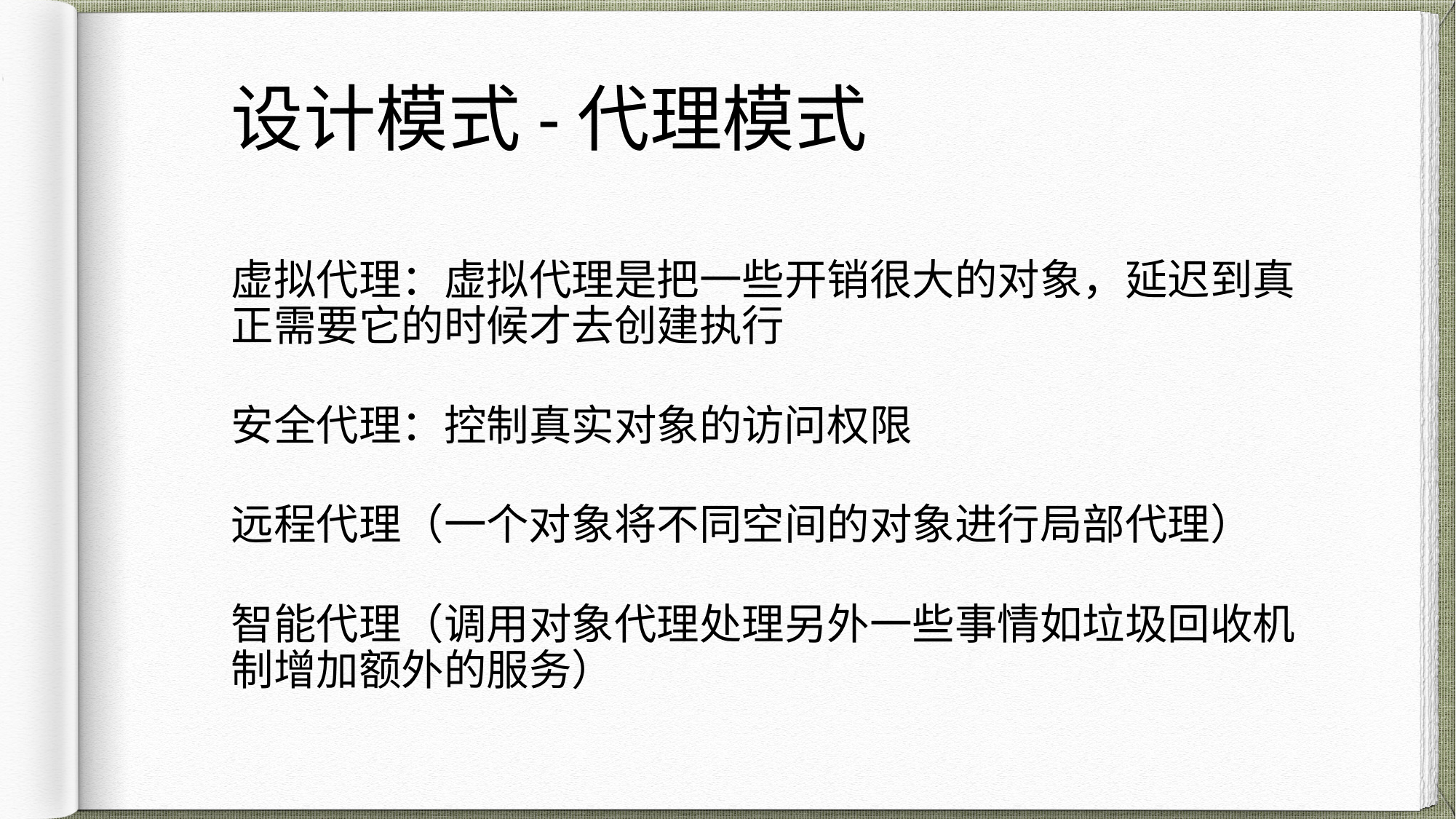

# 设计模式-代理模式
虚拟代理：虚拟代理是把一些开销很大的对象，延迟到真正需要它的时候才去创建执行
安全代理：控制真实对象的访问权限
远程代理（一个对象将不同空间的对象进行局部代理）
智能代理（调用对象代理处理另外一些事情如垃圾回收机制增加额外的服务）